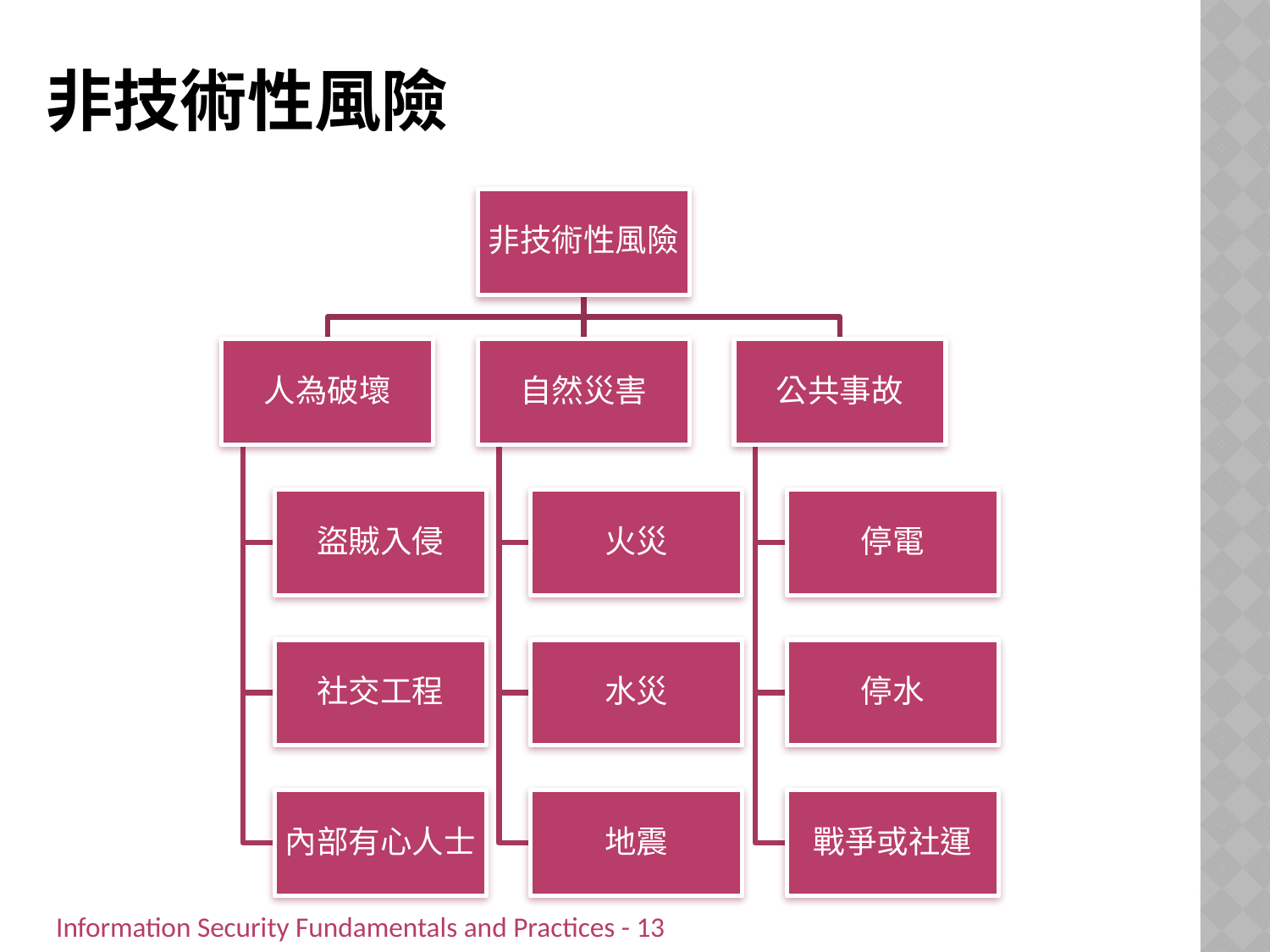

# 非技術性風險
非技術性風險
人為破壞
盜賊入侵
社交工程
內部有心人士
自然災害
火災
水災
地震
公共事故
停電
停水
戰爭或社運